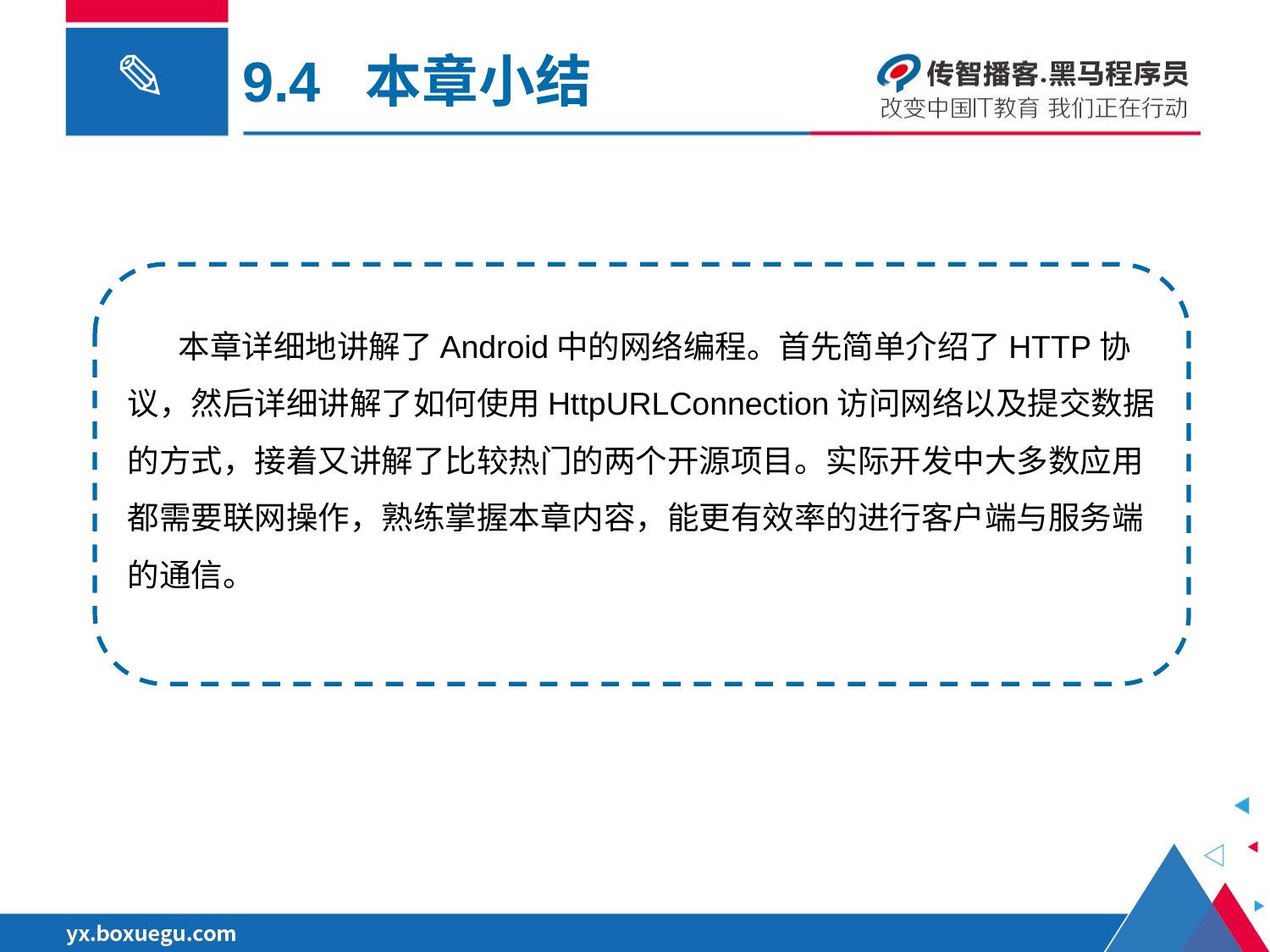

9.4  本章小结

      本章详细地讲解了Android中的网络编程。首先简单介绍了HTTP协议，然后详细讲解了如何使用HttpURLConnection访问网络以及提交数据的方式，接着又讲解了比较热门的两个开源项目。实际开发中大多数应用都需要联网操作，熟练掌握本章内容，能更有效率的进行客户端与服务端的通信。